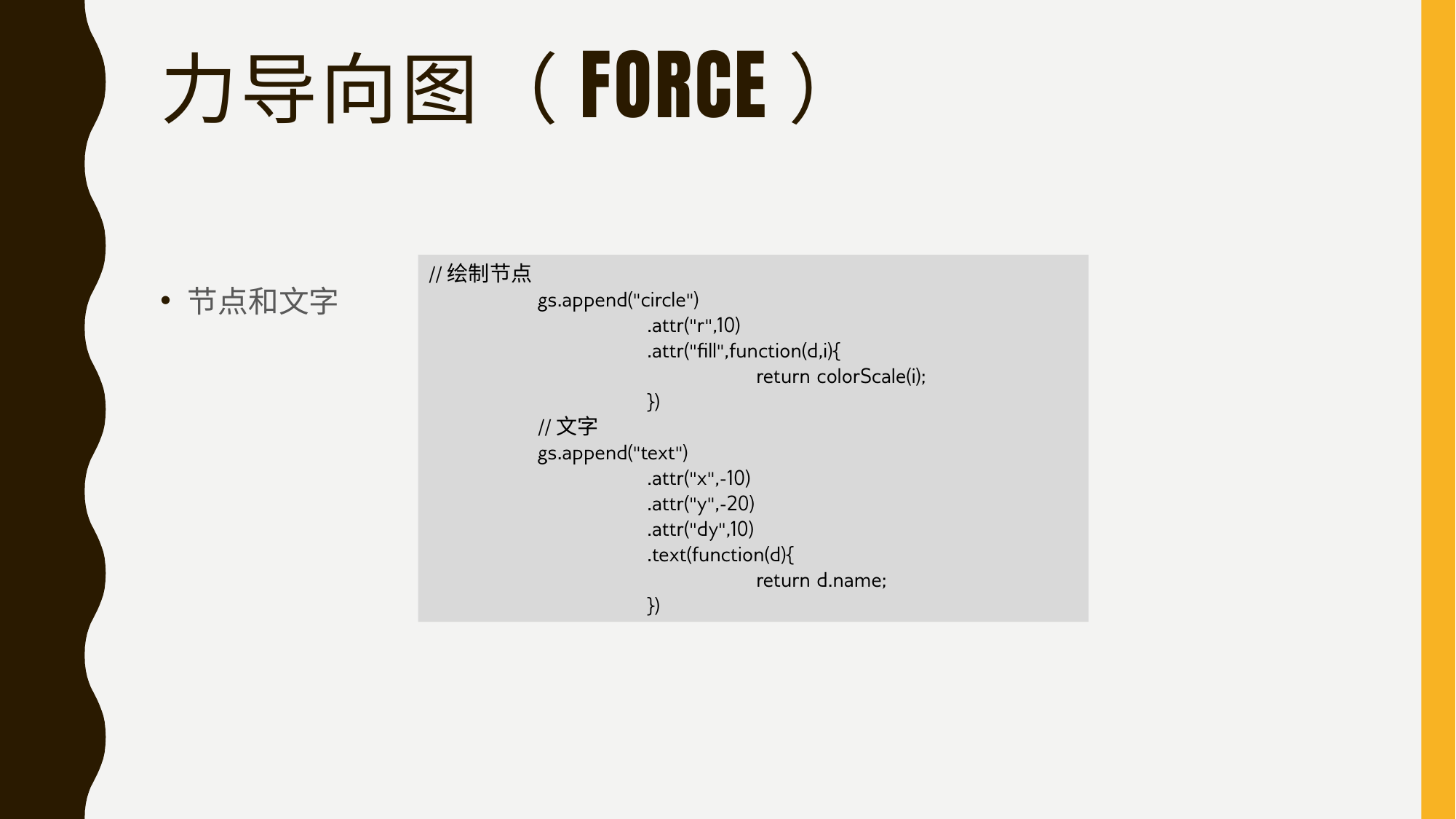

# 力导向图（Force）
//绘制节点
    	gs.append("circle")
    		.attr("r",10)
    		.attr("fill",function(d,i){
    			return colorScale(i);
    		})
    	//文字
    	gs.append("text")
    		.attr("x",-10)
    		.attr("y",-20)
    		.attr("dy",10)
    		.text(function(d){
    			return d.name;
    		})
节点和文字